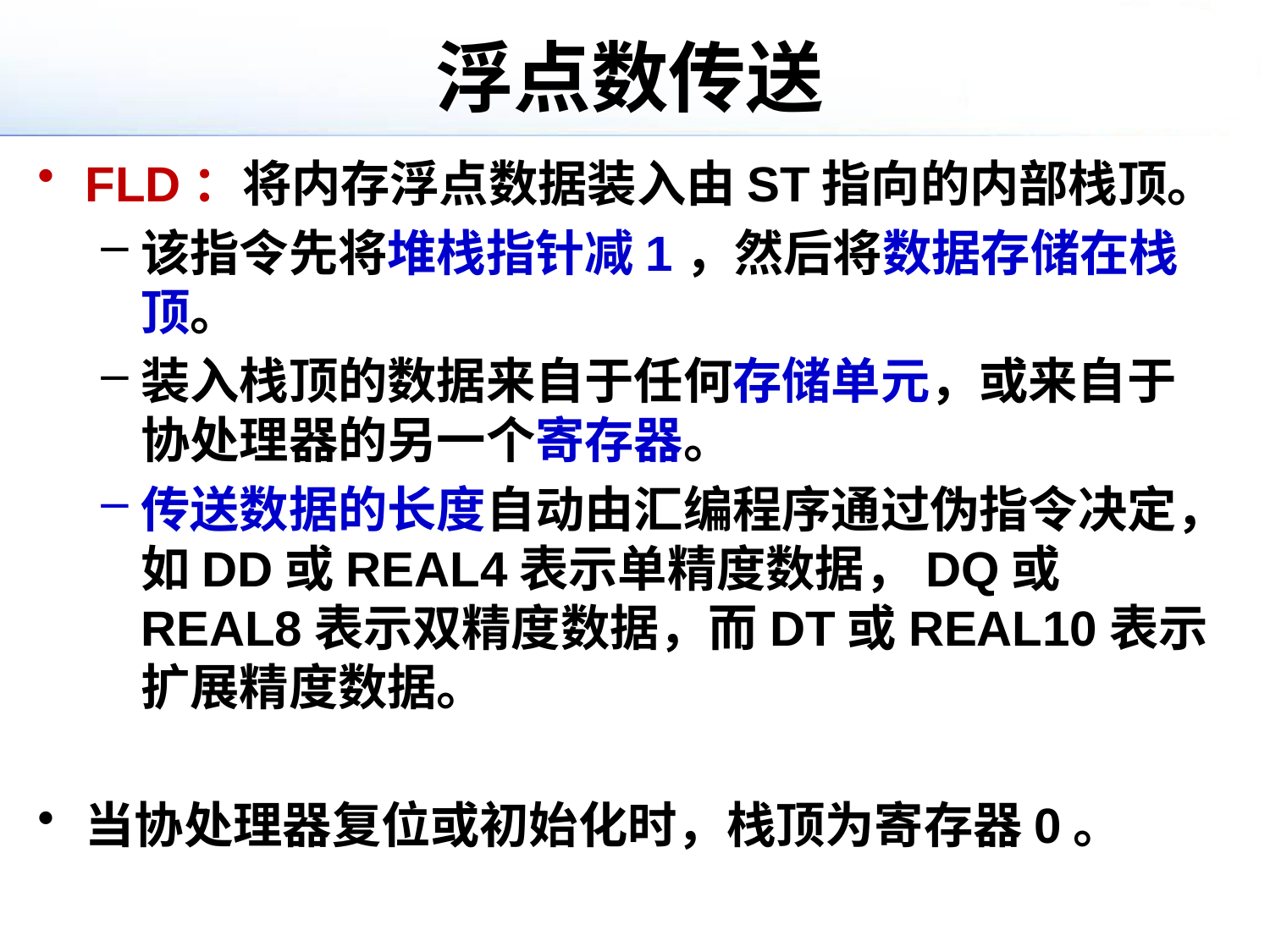

# 浮点数传送
FLD：将内存浮点数据装入由ST指向的内部栈顶。
该指令先将堆栈指针减1，然后将数据存储在栈顶。
装入栈顶的数据来自于任何存储单元，或来自于协处理器的另一个寄存器。
传送数据的长度自动由汇编程序通过伪指令决定，如DD或REAL4表示单精度数据，DQ或REAL8表示双精度数据，而DT或REAL10表示扩展精度数据。

当协处理器复位或初始化时，栈顶为寄存器0。